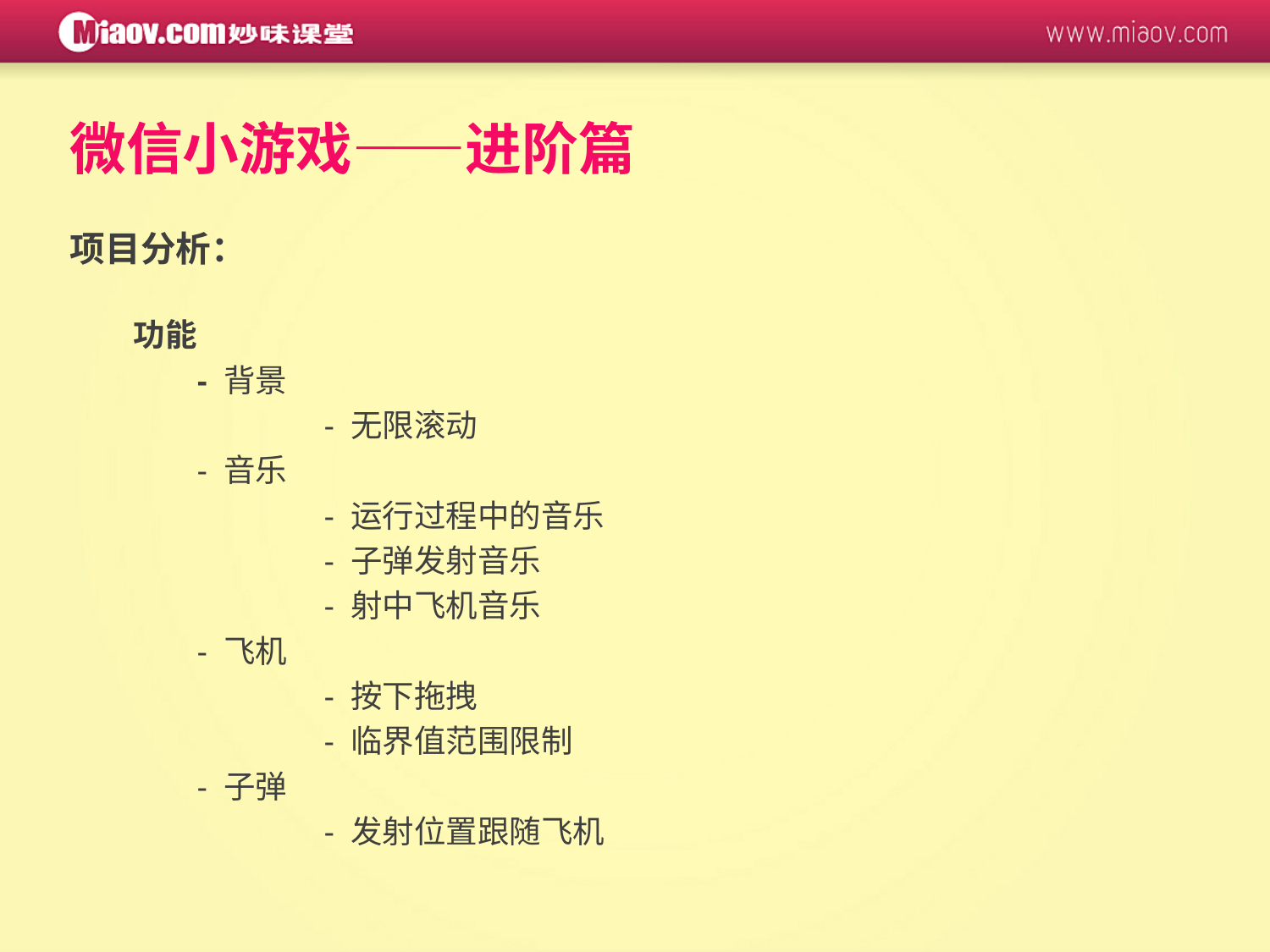

微信小游戏——进阶篇

项目分析：
功能
	- 背景
		- 无限滚动
	- 音乐
		- 运行过程中的音乐
		- 子弹发射音乐
		- 射中飞机音乐
	- 飞机
		- 按下拖拽
		- 临界值范围限制
	- 子弹
		- 发射位置跟随飞机